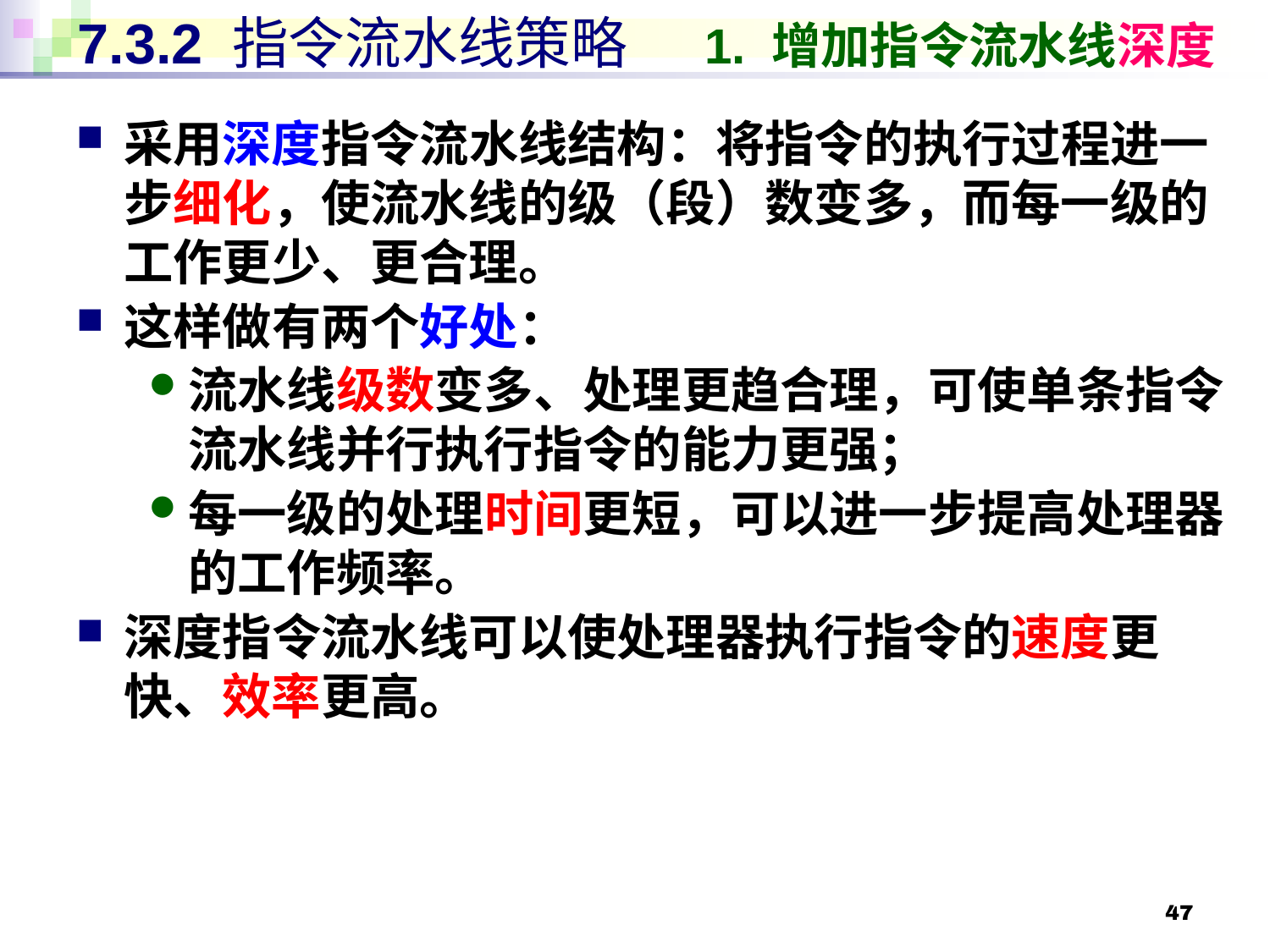

# 7.3.2 指令流水线策略     1. 增加指令流水线深度
采用深度指令流水线结构：将指令的执行过程进一步细化，使流水线的级（段）数变多，而每一级的工作更少、更合理。
这样做有两个好处：
流水线级数变多、处理更趋合理，可使单条指令流水线并行执行指令的能力更强；
每一级的处理时间更短，可以进一步提高处理器的工作频率。
深度指令流水线可以使处理器执行指令的速度更快、效率更高。
47